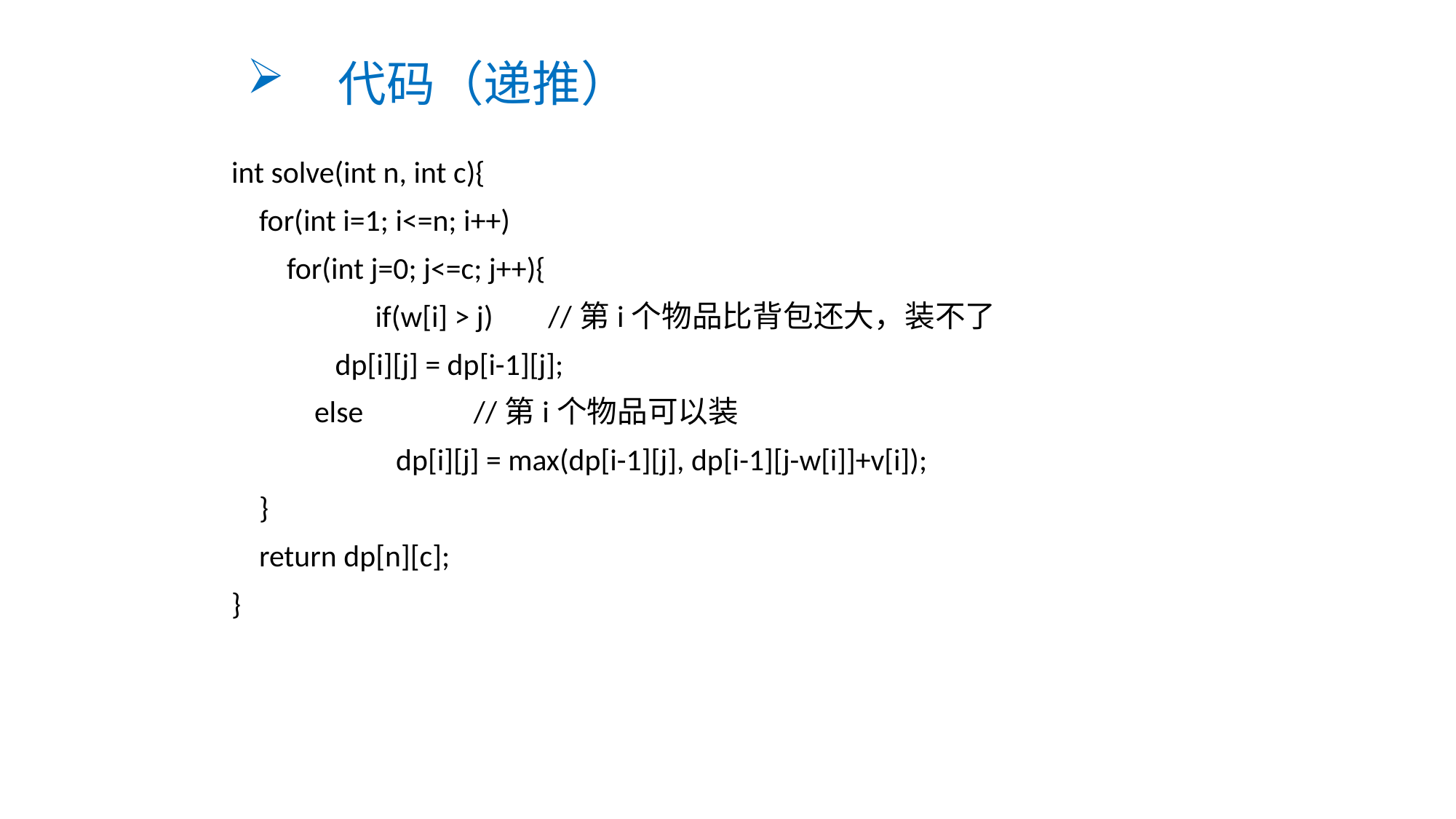

# 代码（递推）
int solve(int n, int c){
    for(int i=1; i<=n; i++)
        for(int j=0; j<=c; j++){
     	     if(w[i] > j)        //第i个物品比背包还大，装不了
               dp[i][j] = dp[i-1][j];
            else                //第i个物品可以装
	        dp[i][j] = max(dp[i-1][j], dp[i-1][j-w[i]]+v[i]);
    }
    return dp[n][c];
}